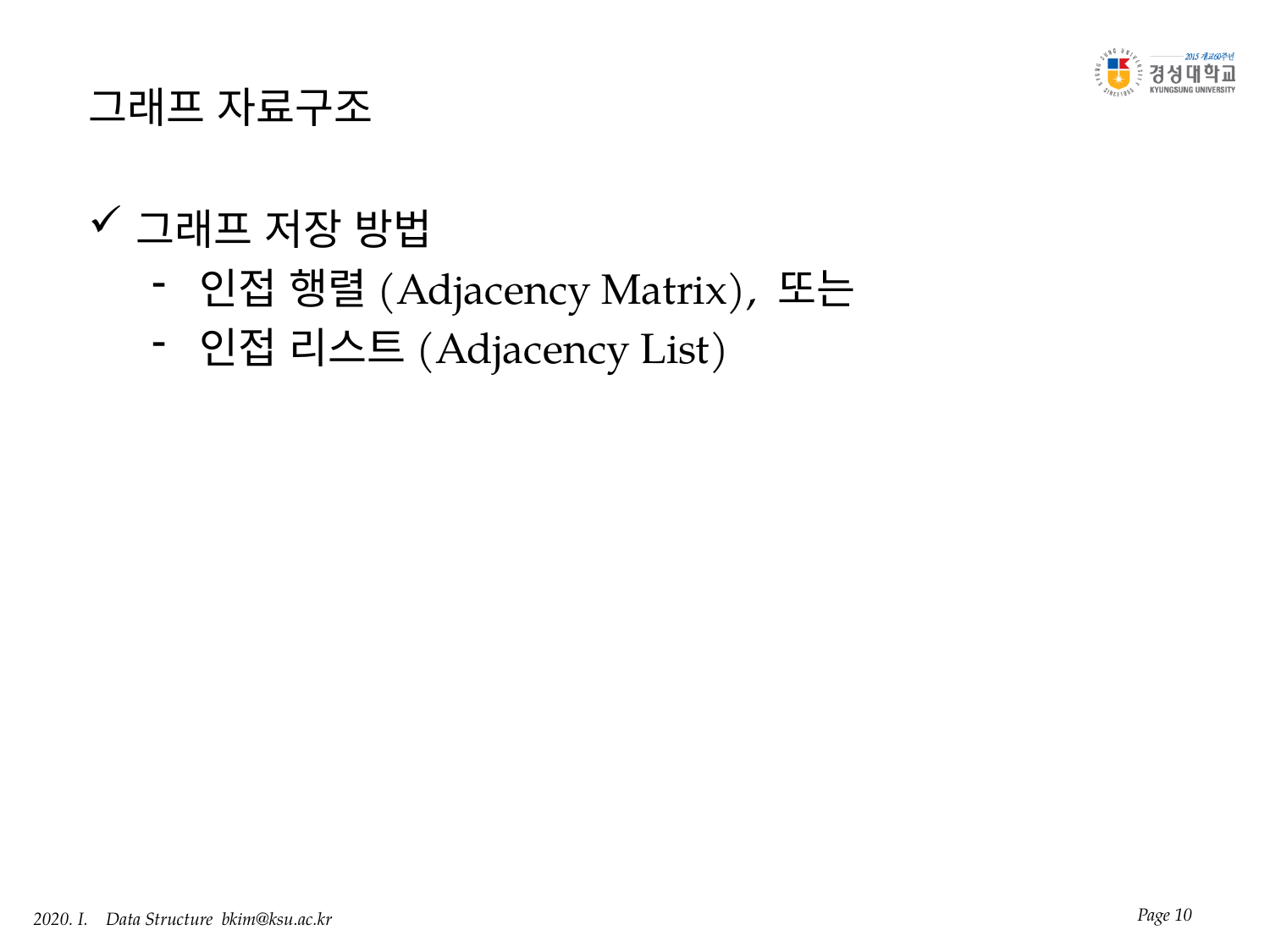

# 그래프 자료구조
그래프 저장 방법
인접 행렬(Adjacency Matrix), 또는
인접 리스트(Adjacency List)
Page 10